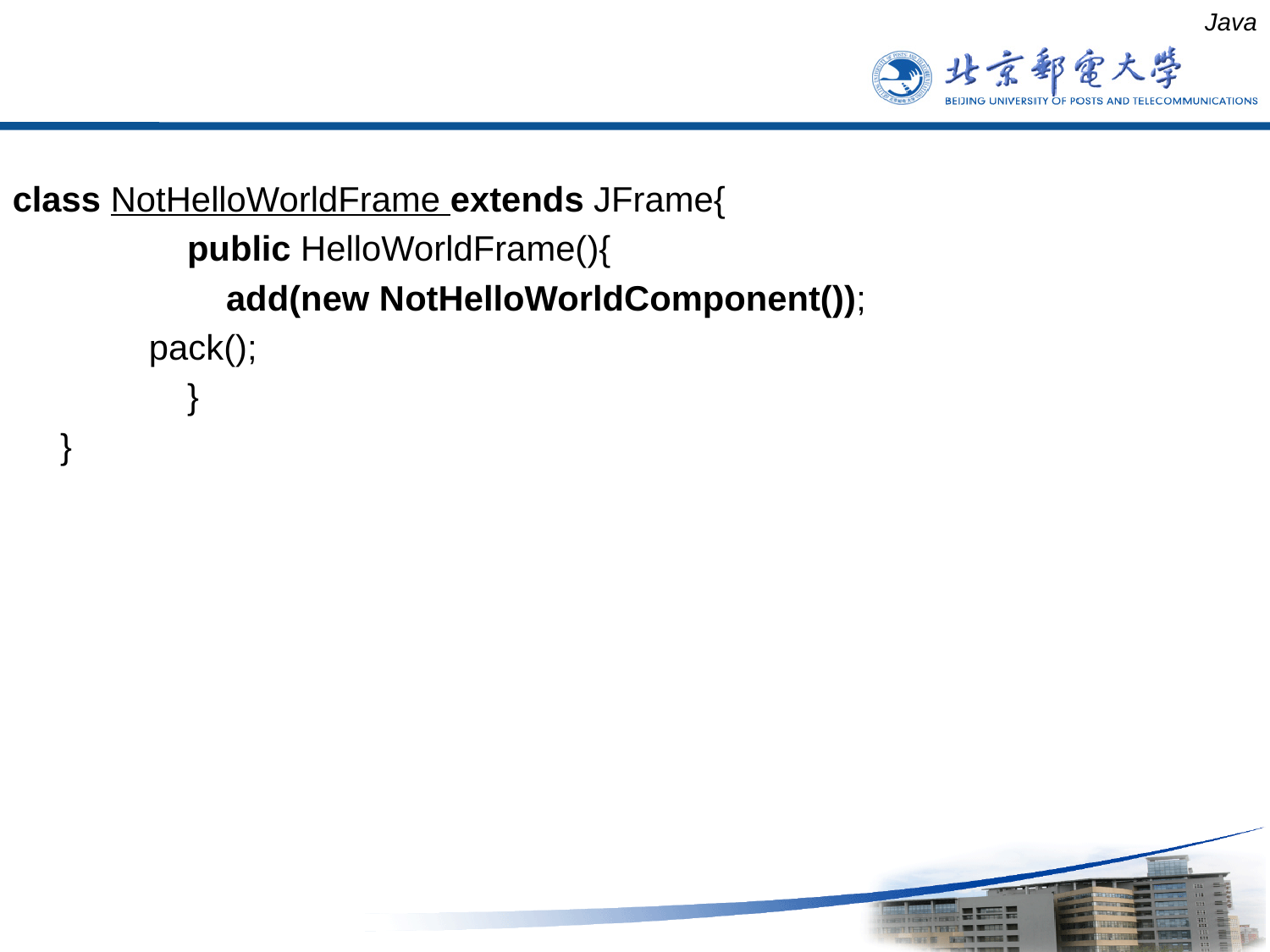

Java
在组件中显示信息
class NotHelloWorldFrame extends JFrame{
		public HelloWorldFrame(){
		    add(new NotHelloWorldComponent());
              pack();
		}
	}